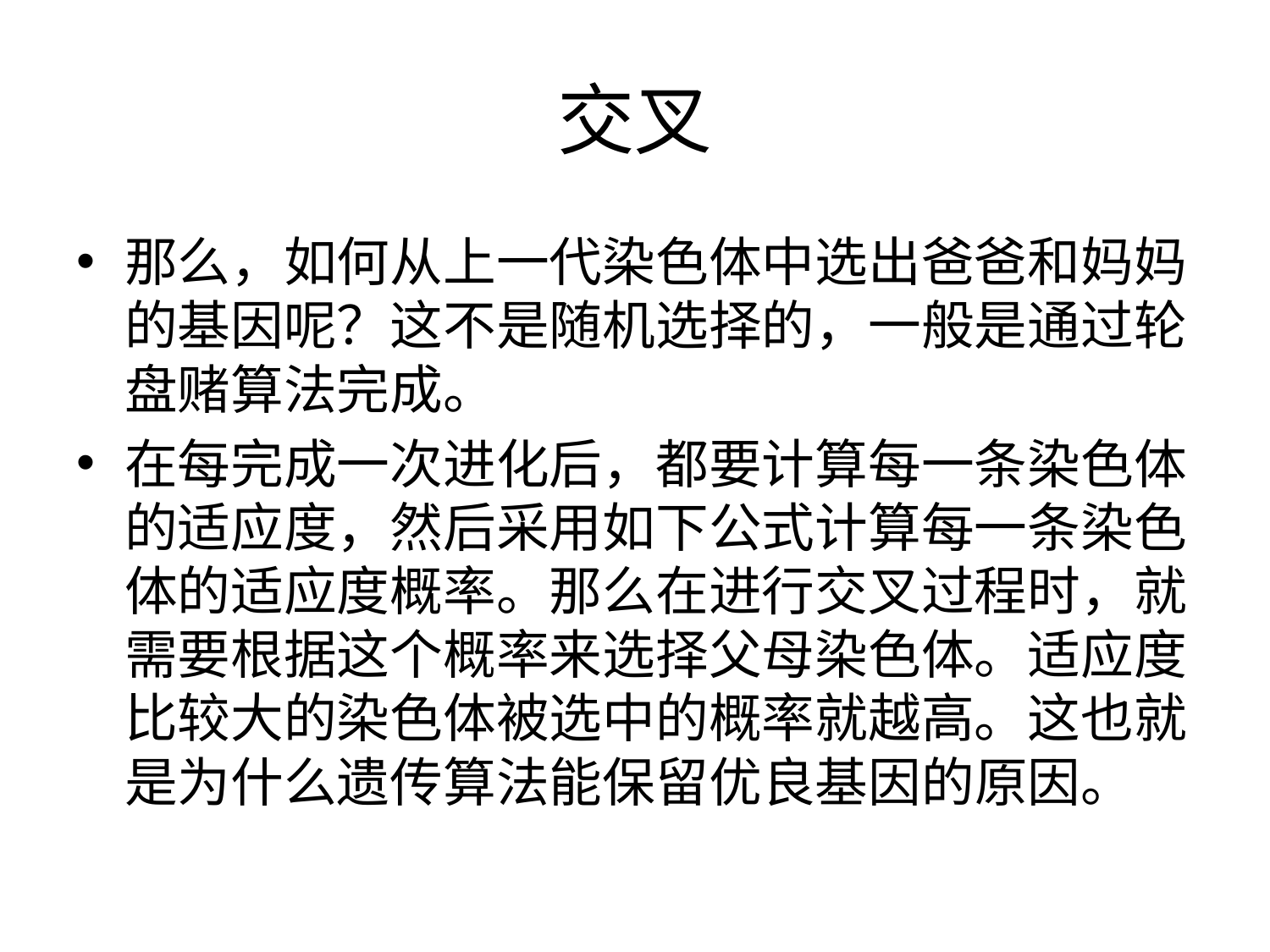

# 交叉
那么，如何从上一代染色体中选出爸爸和妈妈的基因呢？这不是随机选择的，一般是通过轮盘赌算法完成。
在每完成一次进化后，都要计算每一条染色体的适应度，然后采用如下公式计算每一条染色体的适应度概率。那么在进行交叉过程时，就需要根据这个概率来选择父母染色体。适应度比较大的染色体被选中的概率就越高。这也就是为什么遗传算法能保留优良基因的原因。